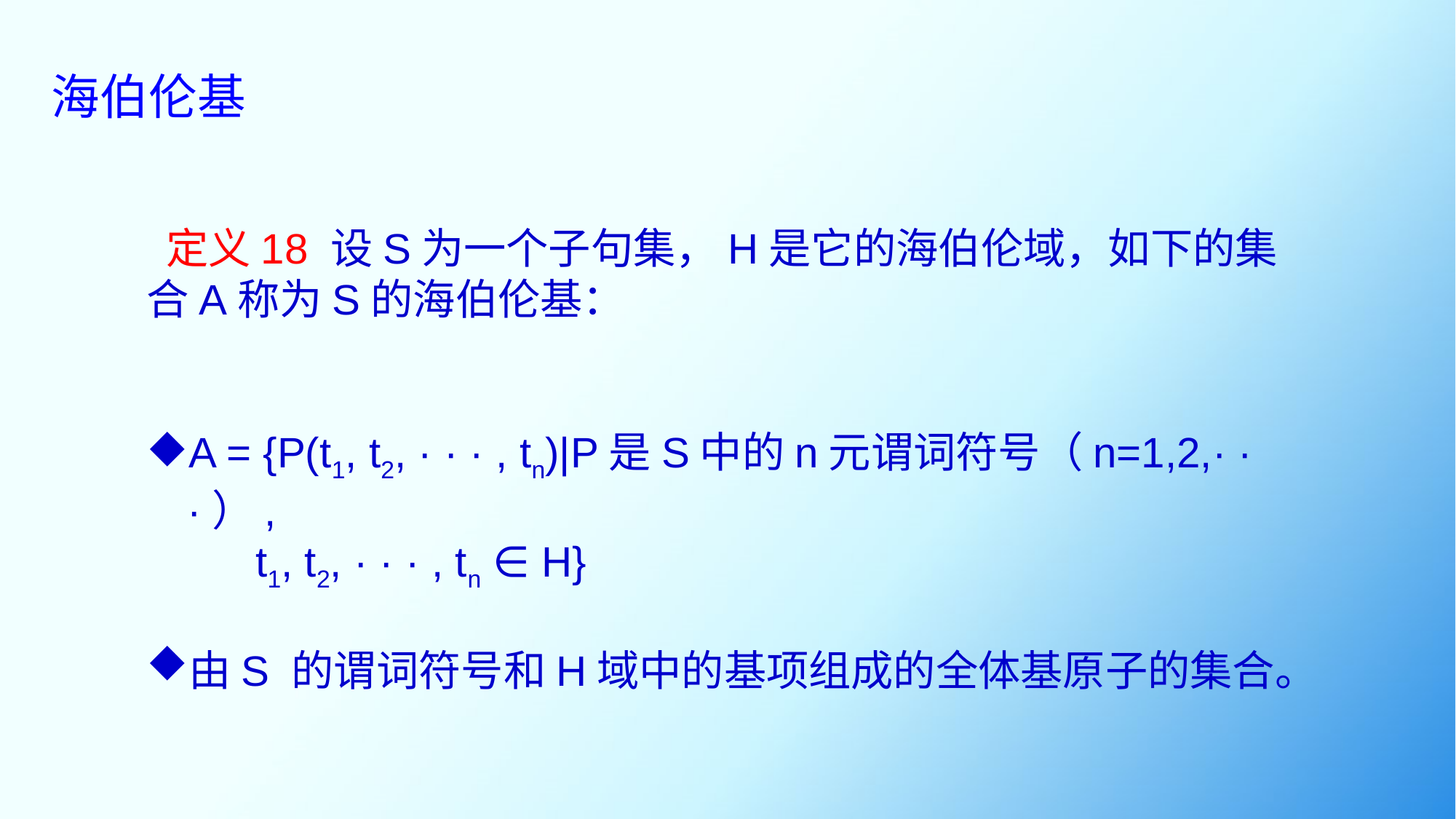

# 海伯伦基

 定义18 设S为一个子句集，H是它的海伯伦域，如下的集合A称为S的海伯伦基：

A = {P(t1, t2, · · · , tn)|P是S中的n元谓词符号（n=1,2,· · ·）,
	t1, t2, · · · , tn ∈ H}

由S 的谓词符号和H域中的基项组成的全体基原子的集合。